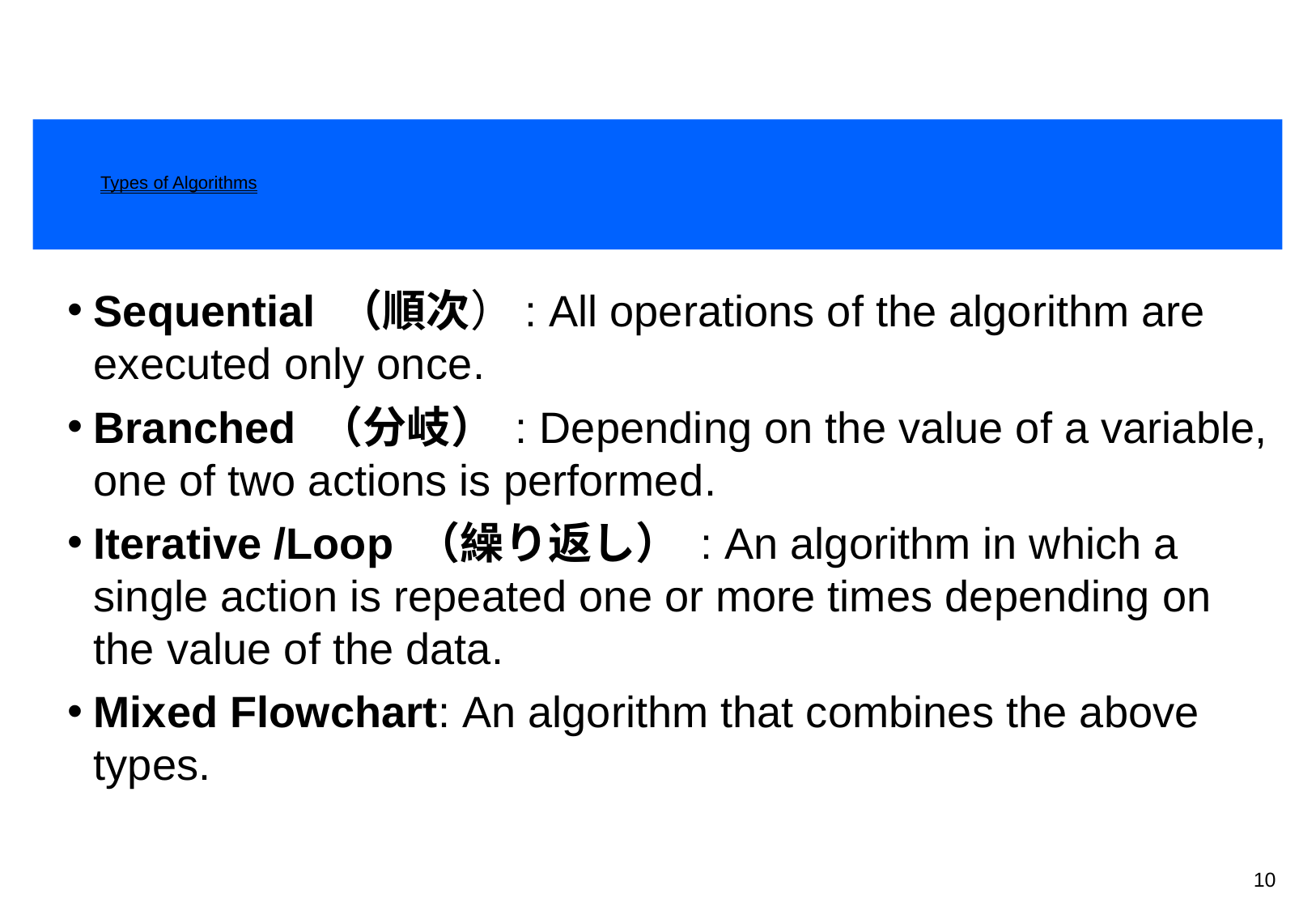

# Types of Algorithms
Sequential （順次）: All operations of the algorithm are executed only once.
Branched （分岐） : Depending on the value of a variable, one of two actions is performed.
Iterative /Loop （繰り返し） : An algorithm in which a single action is repeated one or more times depending on the value of the data.
Mixed Flowchart: An algorithm that combines the above types.
10